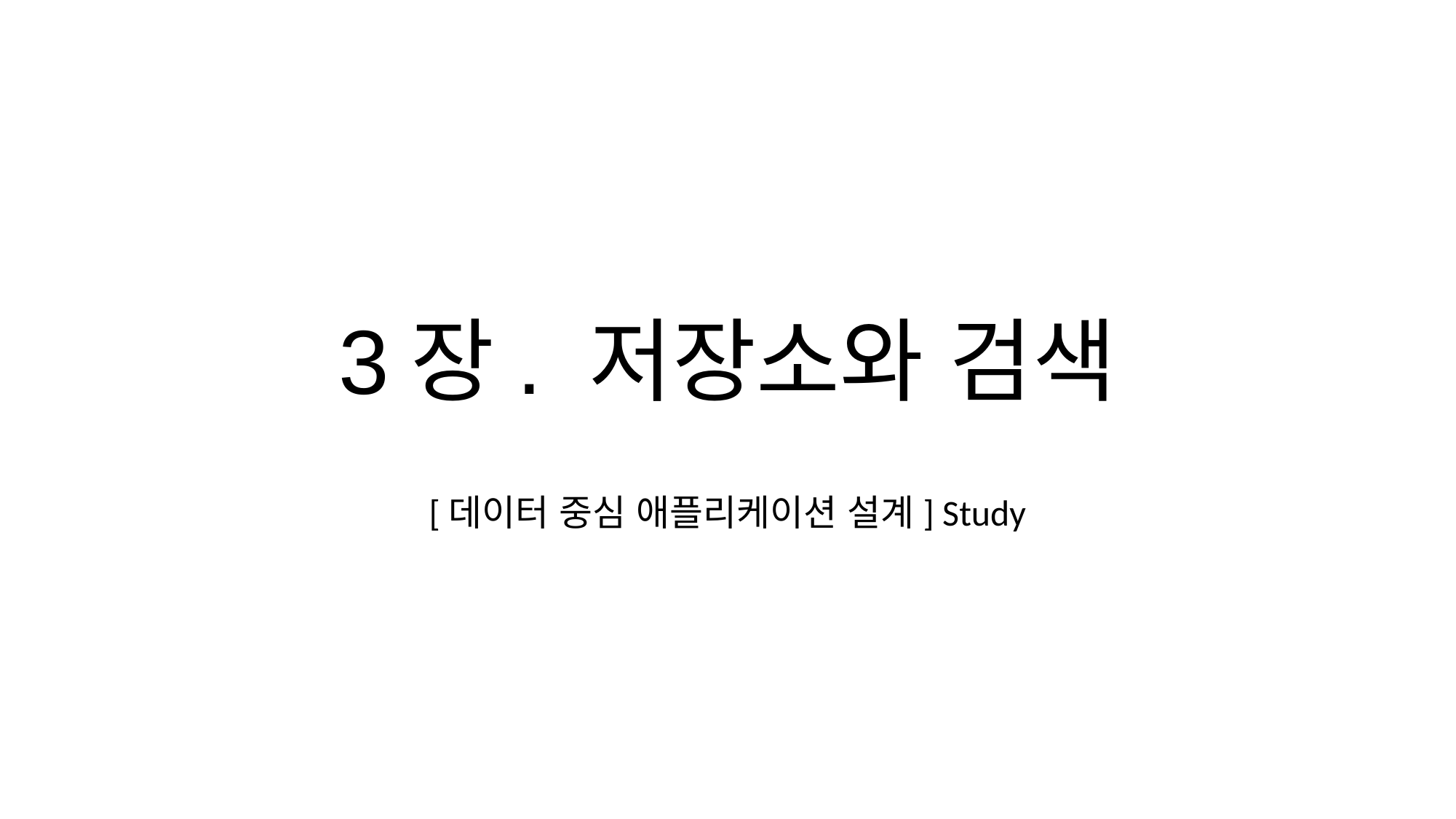

# 3장. 저장소와 검색

[데이터 중심 애플리케이션 설계] Study